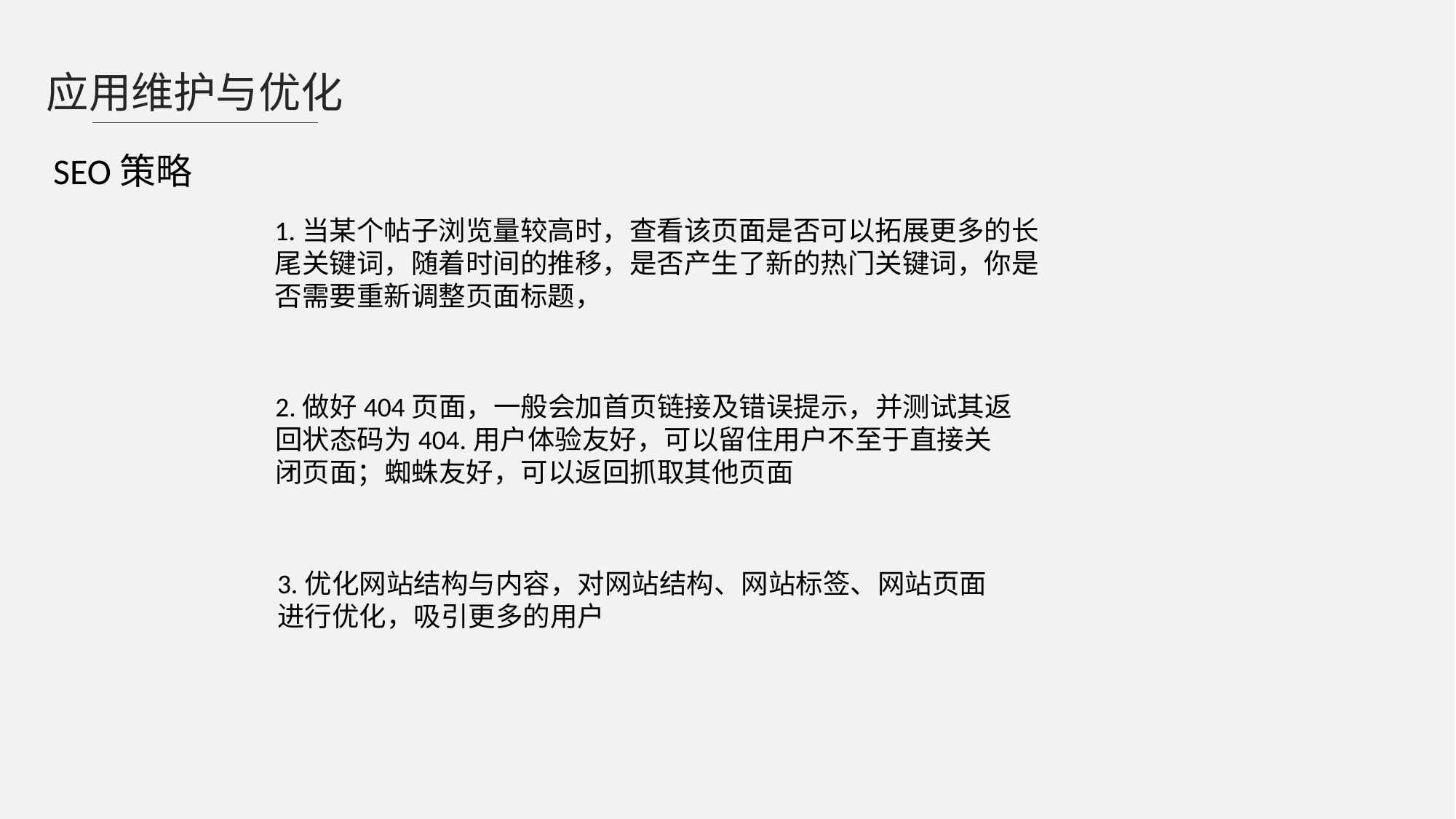

应用维护与优化

SEO策略

1.当某个帖子浏览量较高时，查看该页面是否可以拓展更多的长尾关键词，随着时间的推移，是否产生了新的热门关键词，你是否需要重新调整页面标题，
2.做好404页面，一般会加首页链接及错误提示，并测试其返回状态码为404.用户体验友好，可以留住用户不至于直接关闭页面；蜘蛛友好，可以返回抓取其他页面

3.优化网站结构与内容，对网站结构、网站标签、网站页面进行优化，吸引更多的用户